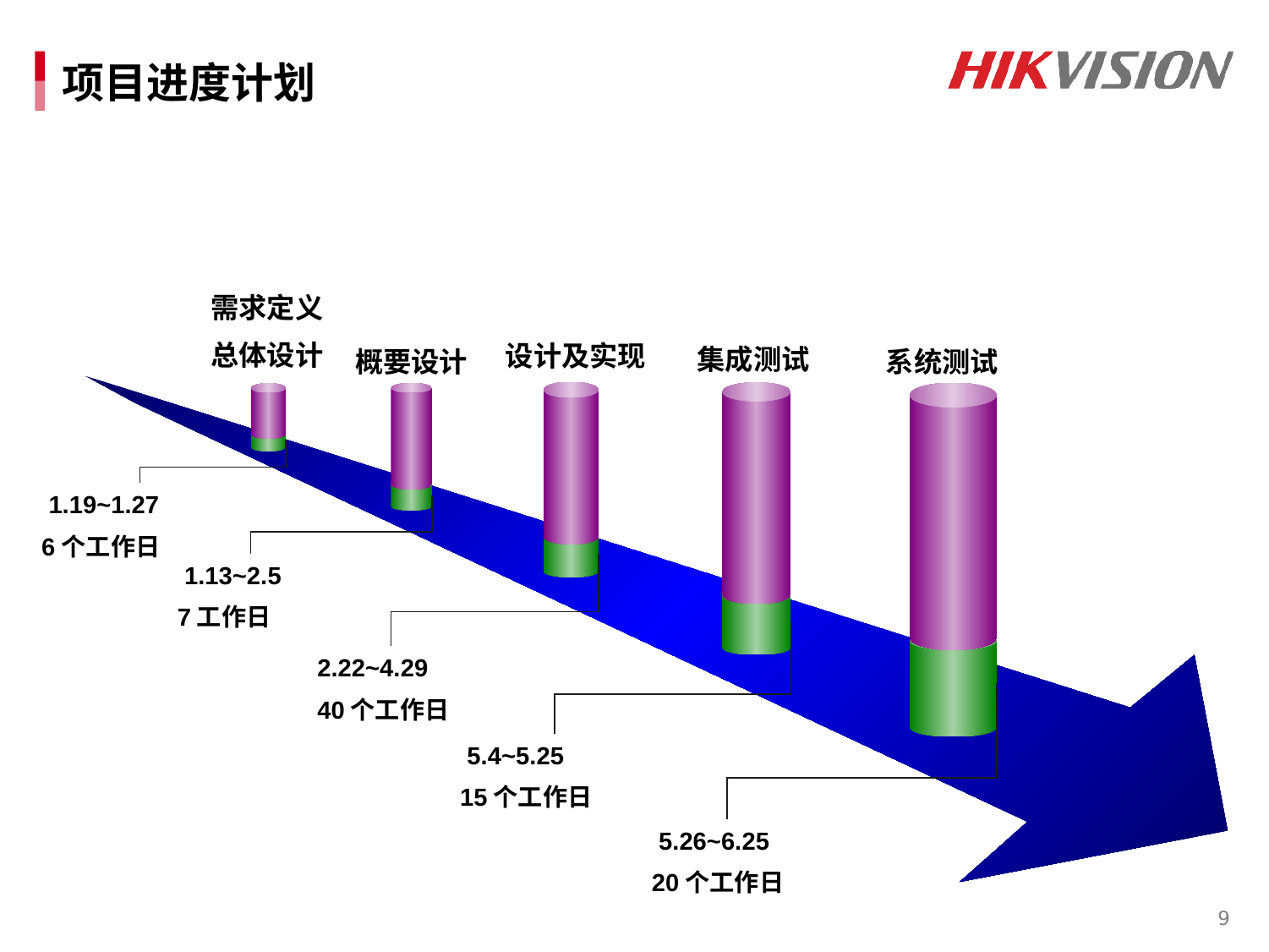

# 项目进度计划
需求定义
总体设计
设计及实现
集成测试
概要设计
系统测试

 1.19~1.27
6个工作日

 1.13~2.5
7工作日

2.22~4.29
40个工作日
 5.4~5.25
15个工作日
 5.26~6.25
20个工作日